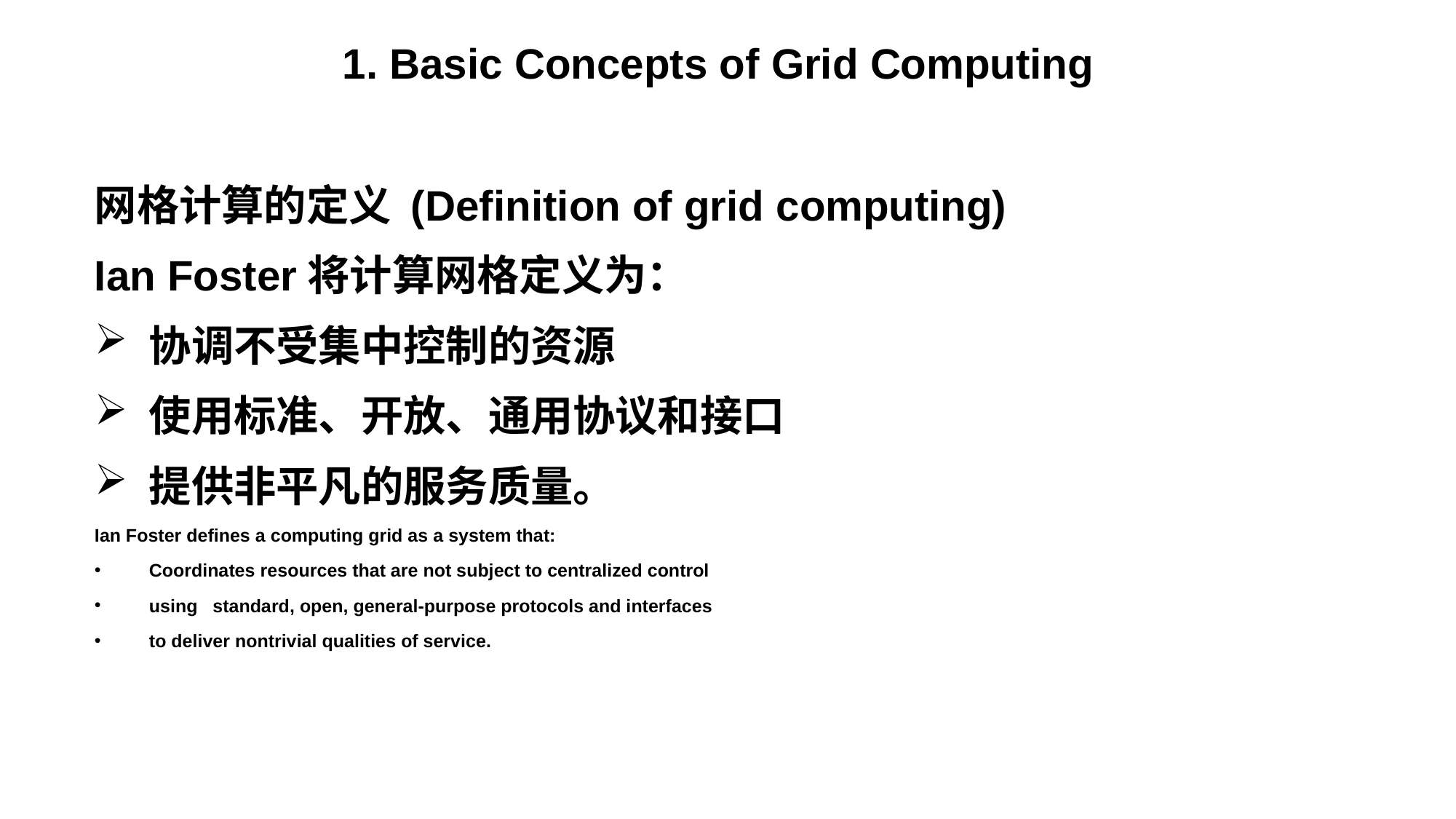

1. Basic Concepts of Grid Computing
网格计算的定义 (Definition of grid computing)
Ian Foster将计算网格定义为：
协调不受集中控制的资源
使用标准、开放、通用协议和接口
提供非平凡的服务质量。
Ian Foster defines a computing grid as a system that:
Coordinates resources that are not subject to centralized control
using   standard, open, general-purpose protocols and interfaces
to deliver nontrivial qualities of service.